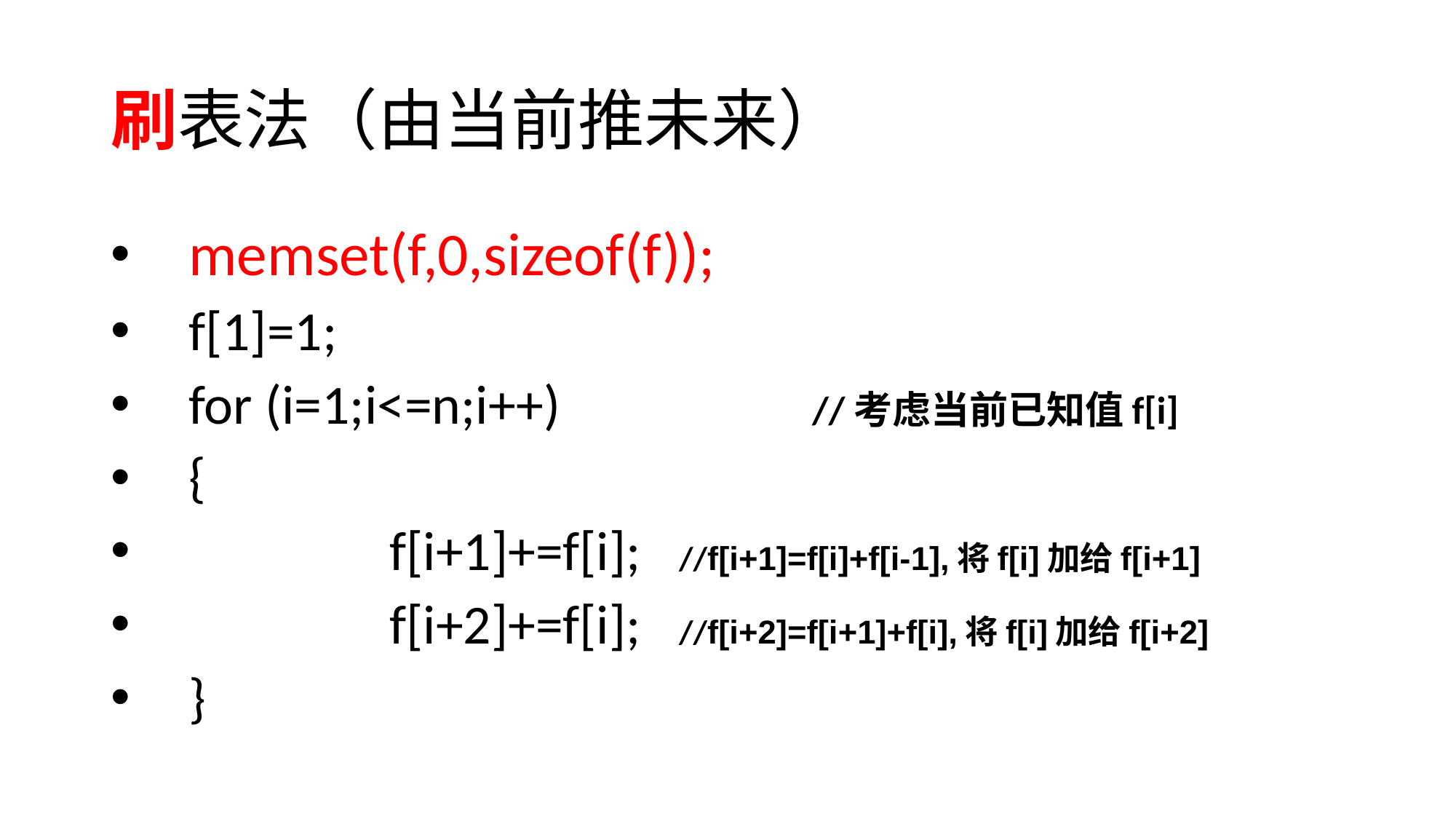

# 刷表法（由当前推未来）
    memset(f,0,sizeof(f));
    f[1]=1;
    for (i=1;i<=n;i++)                    //考虑当前已知值f[i]
    {
                    f[i+1]+=f[i];   //f[i+1]=f[i]+f[i-1],将f[i]加给f[i+1]
                    f[i+2]+=f[i];   //f[i+2]=f[i+1]+f[i],将f[i]加给f[i+2]
    }